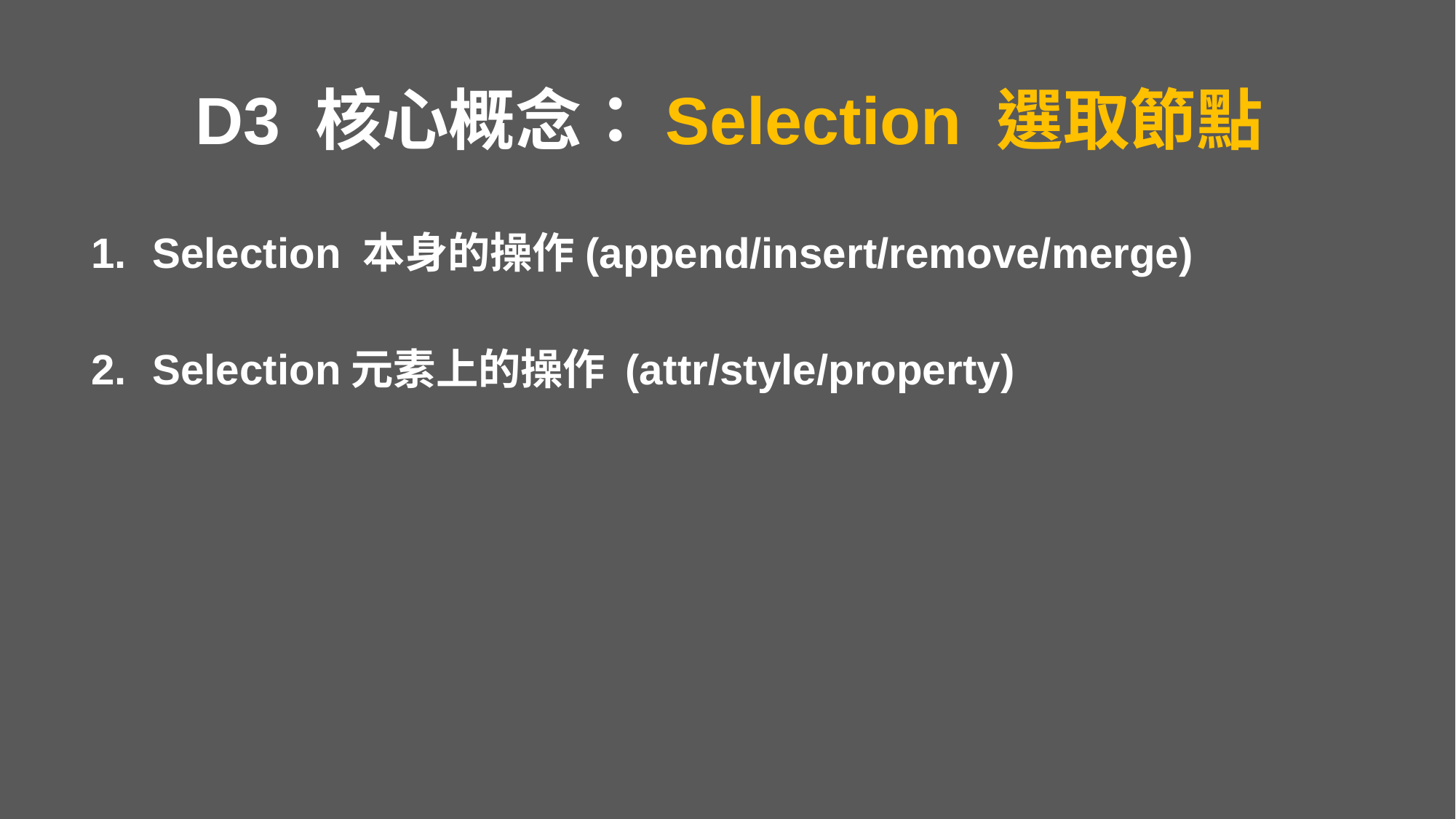

# D3 核心概念：Selection 選取節點
Selection 本身的操作(append/insert/remove/merge)
Selection元素上的操作 (attr/style/property)